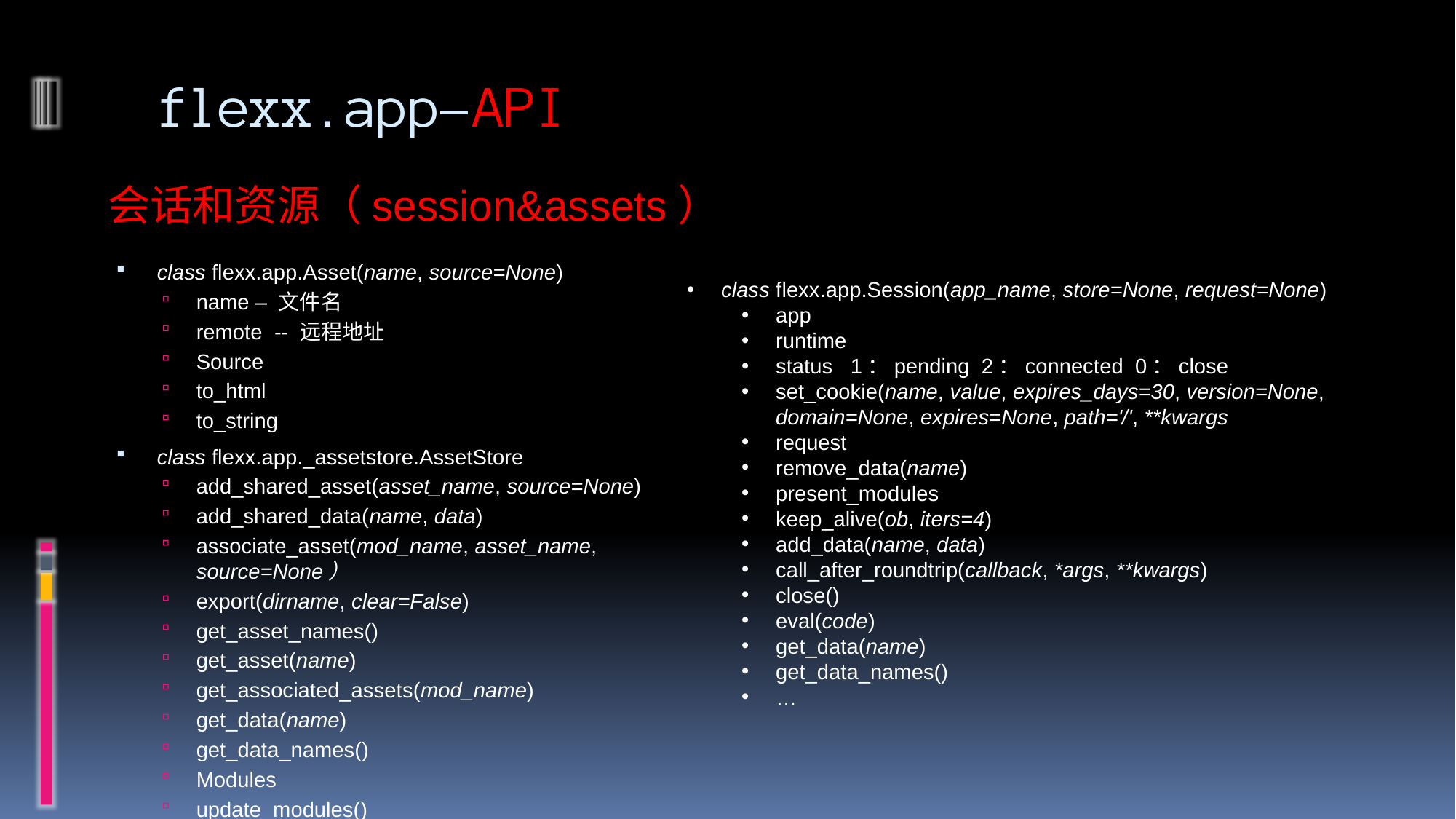

# flexx.app-API
会话和资源（session&assets）

class flexx.app.Asset(name, source=None)
name – 文件名
remote  -- 远程地址
Source
to_html
to_string
class flexx.app._assetstore.AssetStore
add_shared_asset(asset_name, source=None)
add_shared_data(name, data)
associate_asset(mod_name, asset_name, source=None）
export(dirname, clear=False)
get_asset_names()
get_asset(name)
get_associated_assets(mod_name)
get_data(name)
get_data_names()
Modules
update_modules()
class flexx.app.Session(app_name, store=None, request=None)
app
runtime
status   1：pending  2：connected  0：close
set_cookie(name, value, expires_days=30, version=None, domain=None, expires=None, path='/', **kwargs
request
remove_data(name)
present_modules
keep_alive(ob, iters=4)
add_data(name, data)
call_after_roundtrip(callback, *args, **kwargs)
close()
eval(code)
get_data(name)
get_data_names()
…